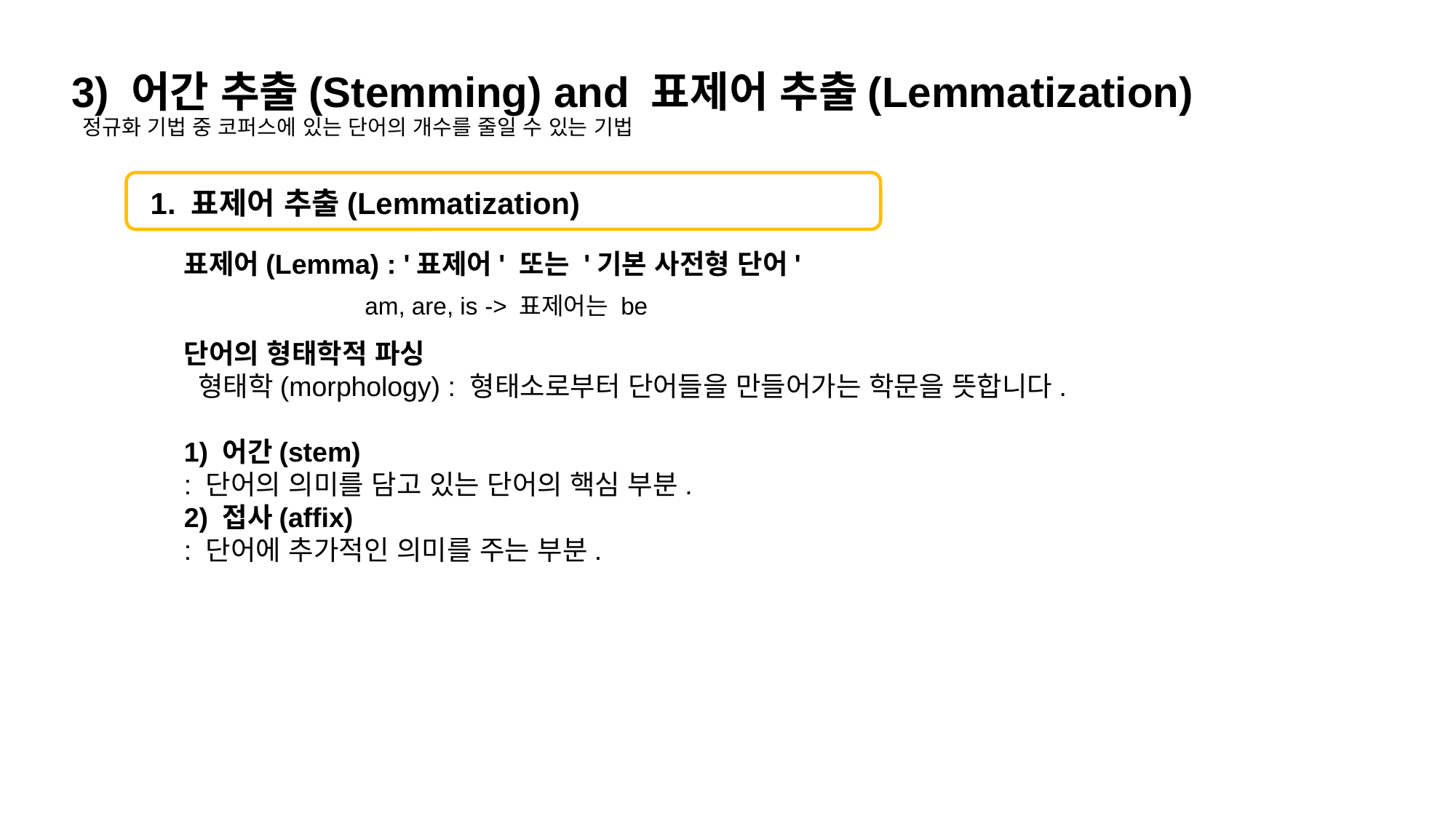

# 3) 어간 추출(Stemming) and 표제어 추출(Lemmatization)  정규화 기법 중 코퍼스에 있는 단어의 개수를 줄일 수 있는 기법

1. 표제어 추출(Lemmatization)
표제어(Lemma) : '표제어' 또는 '기본 사전형 단어'
am, are, is -> 표제어는 be
단어의 형태학적 파싱
 형태학(morphology) : 형태소로부터 단어들을 만들어가는 학문을 뜻합니다.
1) 어간(stem)
: 단어의 의미를 담고 있는 단어의 핵심 부분.
2) 접사(affix)
: 단어에 추가적인 의미를 주는 부분.